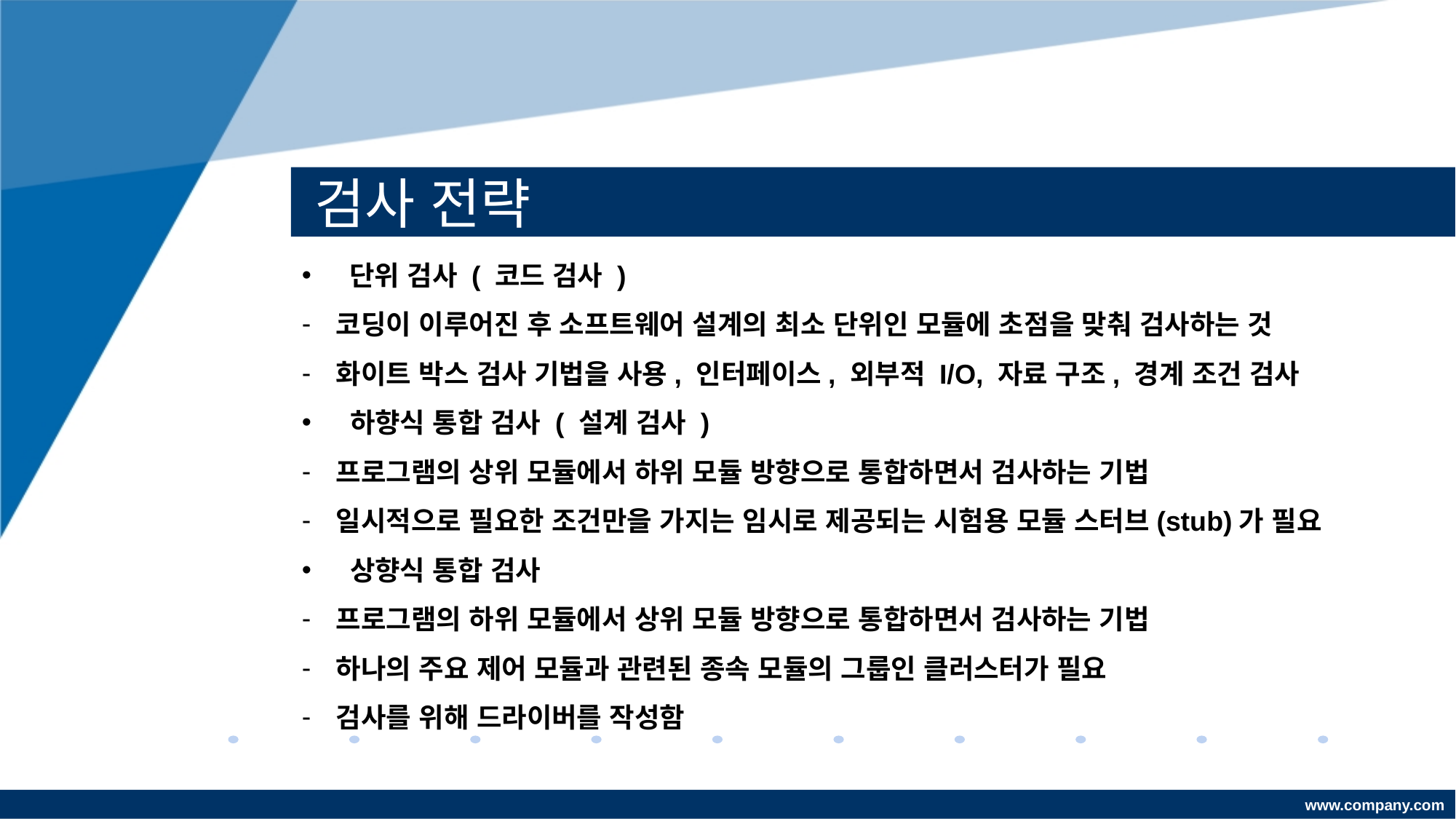

# 검사 전략
  단위 검사 ( 코드 검사 )
코딩이 이루어진 후 소프트웨어 설계의 최소 단위인 모듈에 초점을 맞춰 검사하는 것
화이트 박스 검사 기법을 사용, 인터페이스, 외부적 I/O, 자료 구조, 경계 조건 검사
 하향식 통합 검사 ( 설계 검사 )
프로그램의 상위 모듈에서 하위 모듈 방향으로 통합하면서 검사하는 기법
일시적으로 필요한 조건만을 가지는 임시로 제공되는 시험용 모듈 스터브(stub)가 필요
 상향식 통합 검사
프로그램의 하위 모듈에서 상위 모듈 방향으로 통합하면서 검사하는 기법
하나의 주요 제어 모듈과 관련된 종속 모듈의 그룹인 클러스터가 필요
검사를 위해 드라이버를 작성함